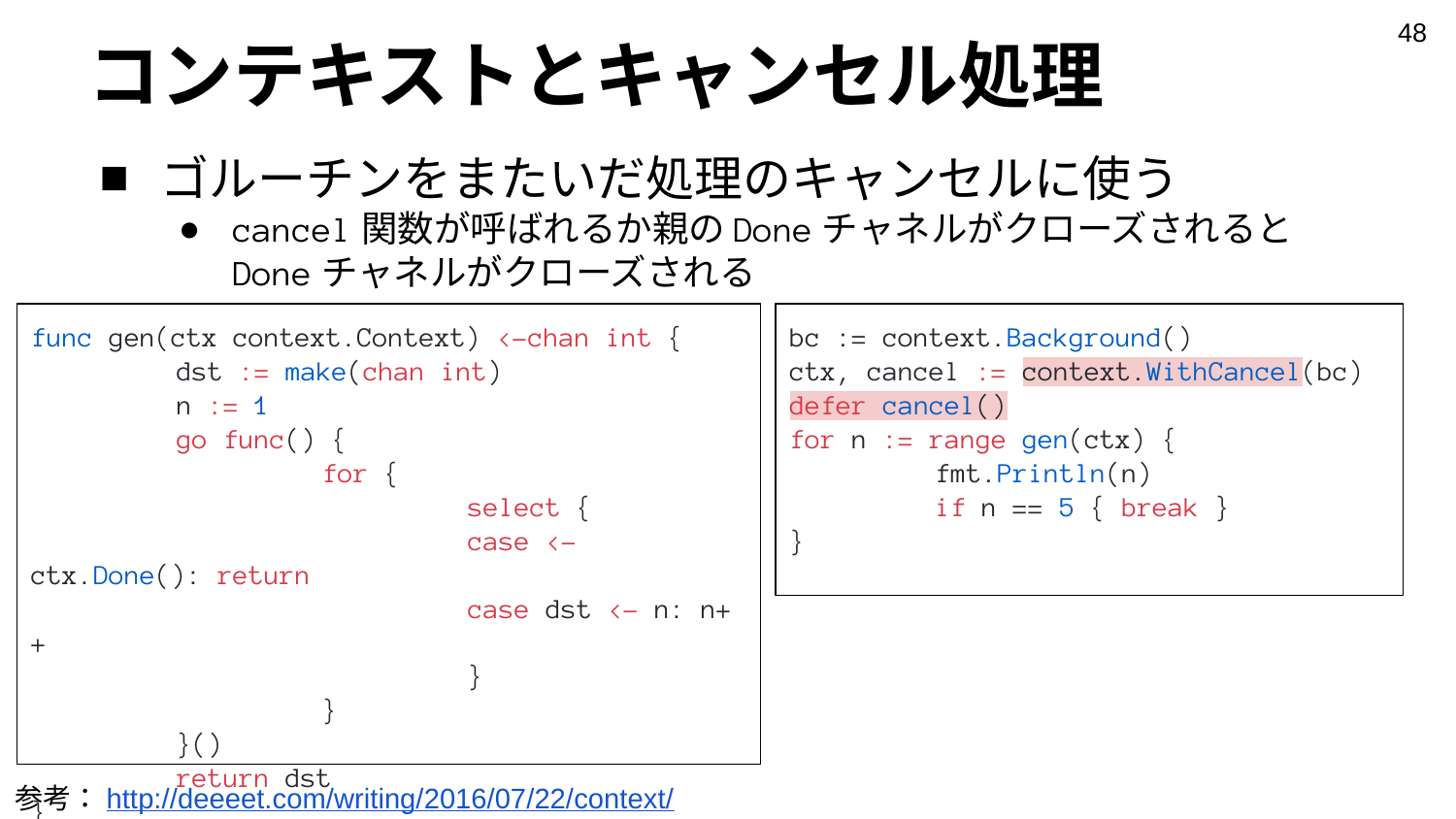

48
# コンテキストとキャンセル処理
ゴルーチンをまたいだ処理のキャンセルに使う
cancel関数が呼ばれるか親のDoneチャネルがクローズされるとDoneチャネルがクローズされる
func gen(ctx context.Context) <-chan int {
	dst := make(chan int)
	n := 1
	go func() {
		for {
			select {
			case <-ctx.Done(): return
			case dst <- n: n++
			}
		}
	}()
	return dst
}
bc := context.Background()
ctx, cancel := context.WithCancel(bc)
defer cancel()
for n := range gen(ctx) {
	fmt.Println(n)
	if n == 5 { break }
}
参考：http://deeeet.com/writing/2016/07/22/context/